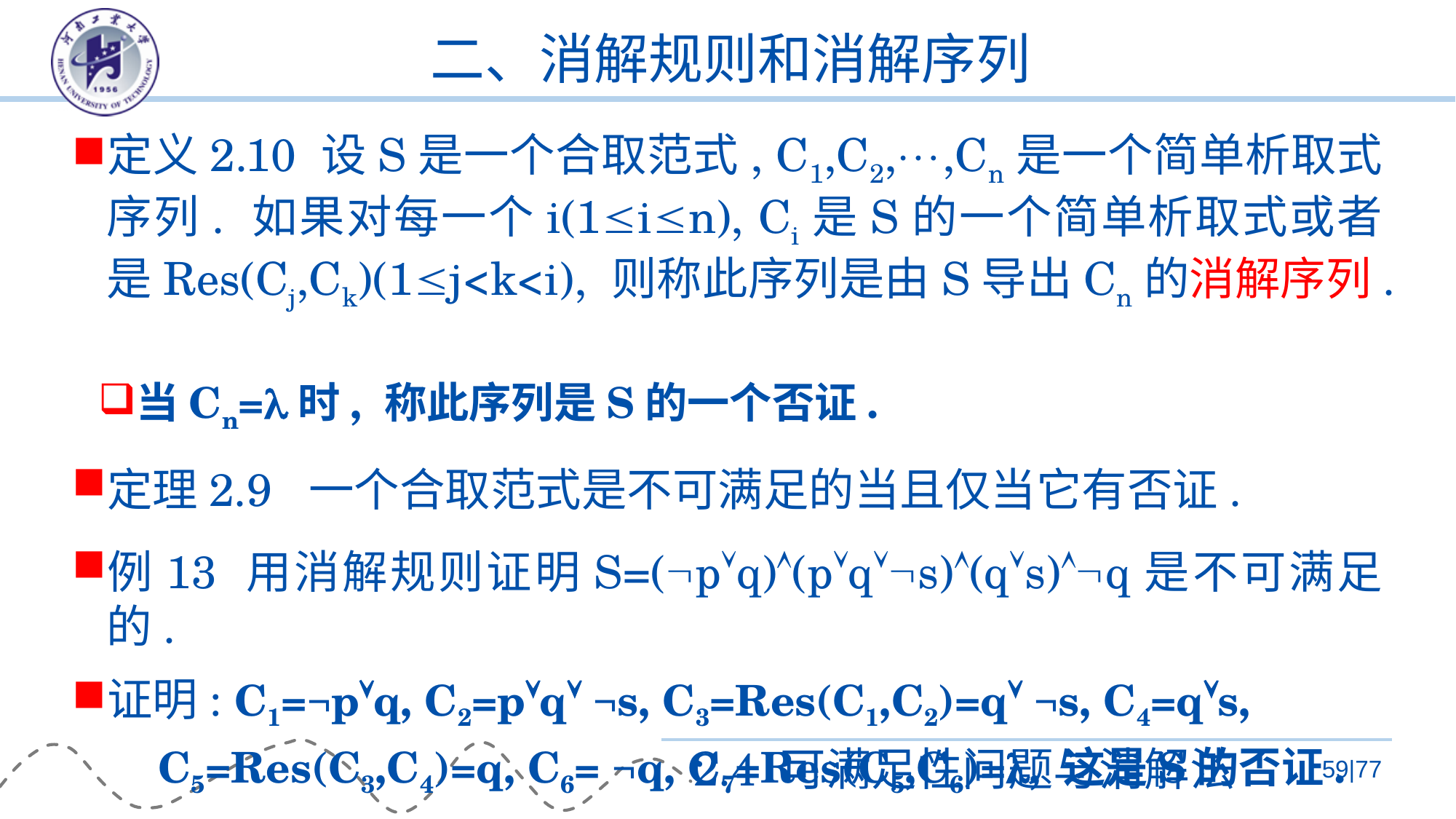

# 二、消解规则和消解序列
定义2.10 设S是一个合取范式, C1,C2,…,Cn是一个简单析取式序列. 如果对每一个i(1≤i≤n), Ci是S的一个简单析取式或者是Res(Cj,Ck)(1≤j<k<i), 则称此序列是由S导出Cn的消解序列.
当Cn=λ时, 称此序列是S的一个否证.
定理2.9  一个合取范式是不可满足的当且仅当它有否证.
例13 用消解规则证明S=(¬p∨q)∧(p∨q∨¬s)∧(q∨s)∧¬q是不可满足的.
证明: C1=¬p∨q, C2=p∨q∨ ¬s, C3=Res(C1,C2)=q∨ ¬s, C4=q∨s,
C5=Res(C3,C4)=q, C6= ¬q, C7=Res(C5,C6)=λ, 这是S的否证.
2.4 可满足性问题与消解法
59|77